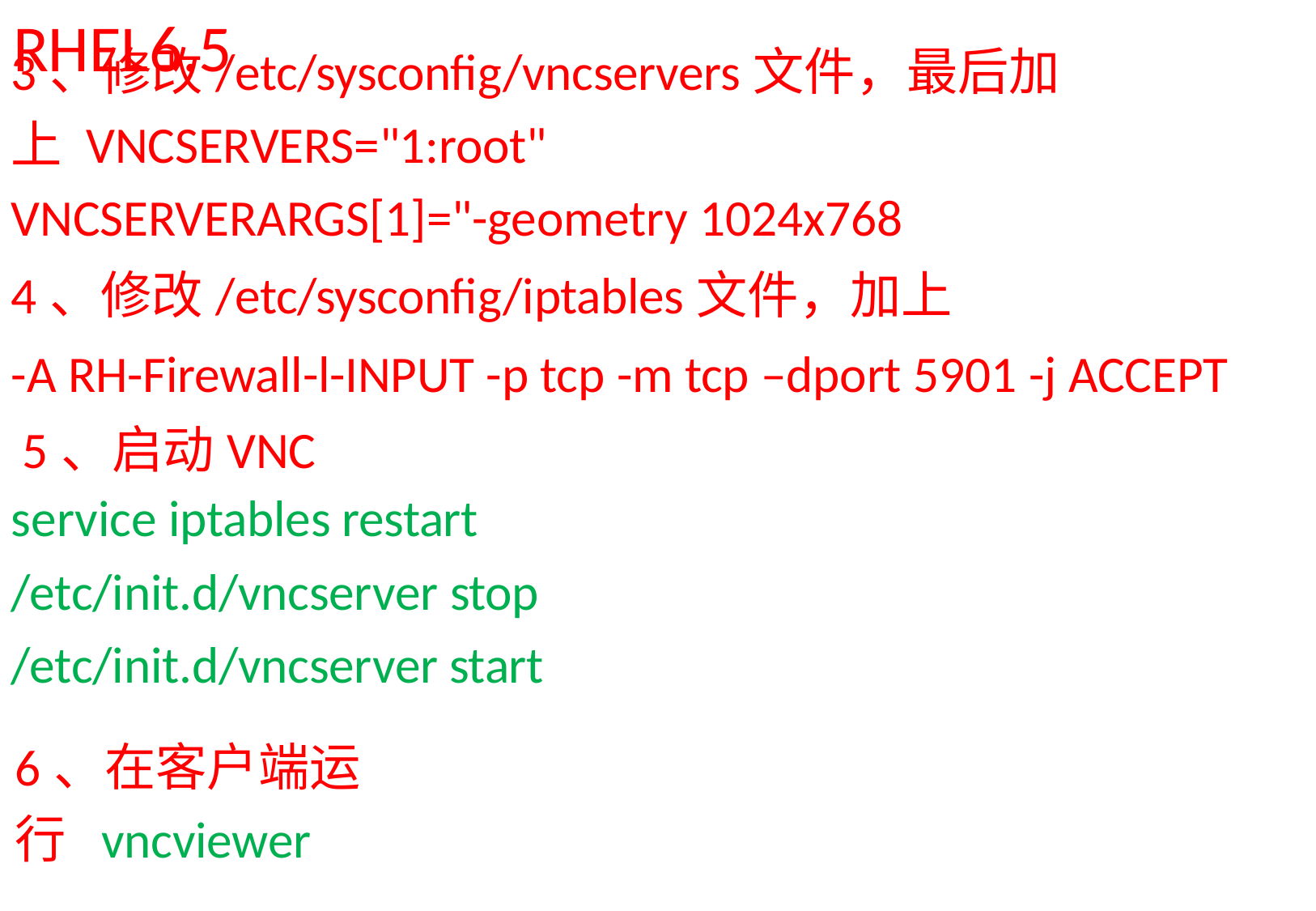

# 5.7	VNC配置--RHEL6.5
3、修改/etc/sysconfig/vncservers文件，最后加上 VNCSERVERS="1:root"
VNCSERVERARGS[1]="-geometry 1024x768
4、修改/etc/sysconfig/iptables文件，加上
-A RH-Firewall-l-INPUT -p tcp -m tcp –dport 5901 -j ACCEPT  5、启动VNC
service iptables restart
/etc/init.d/vncserver stop
/etc/init.d/vncserver start
6、在客户端运行  vncviewer